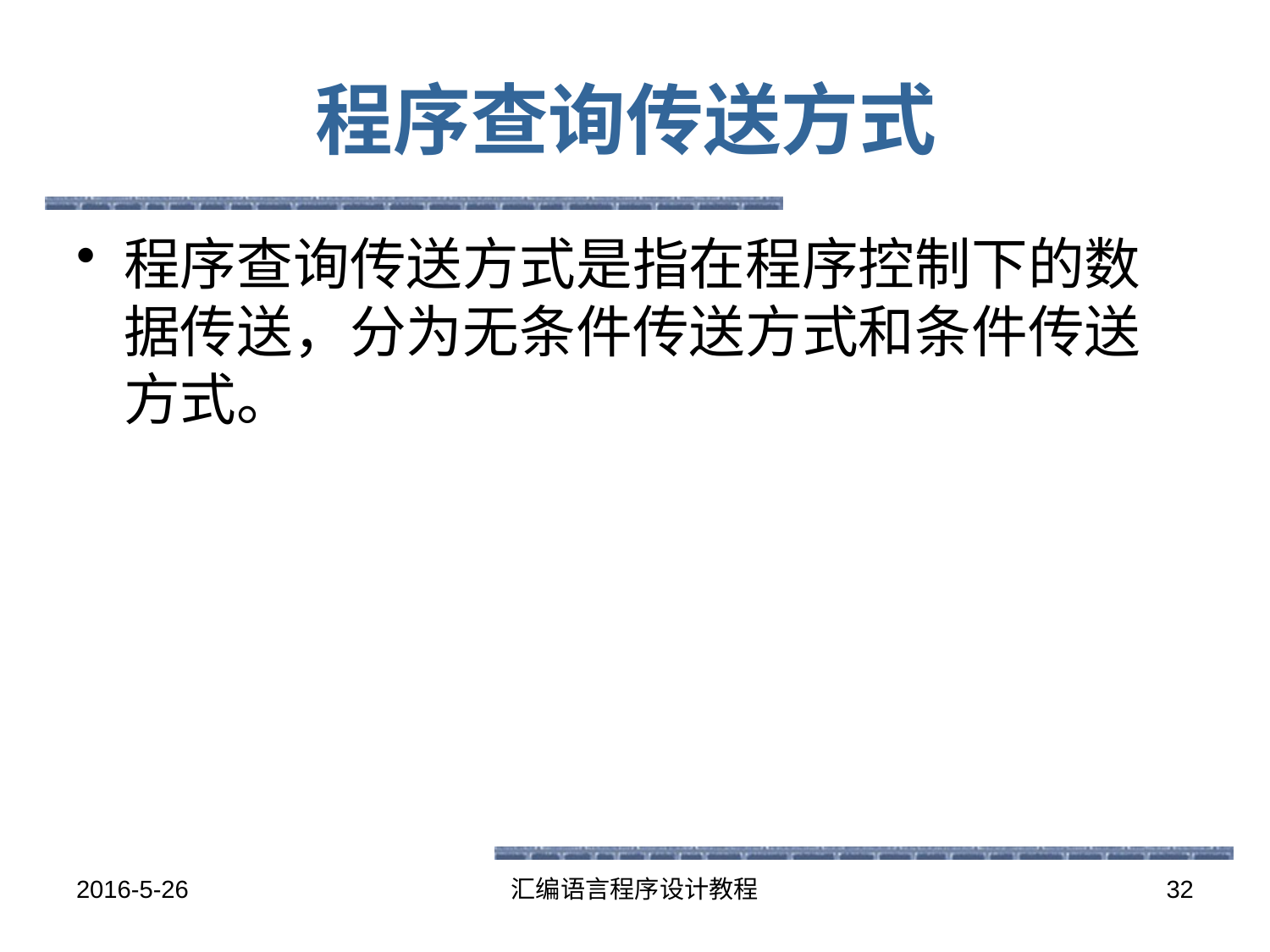

# 程序查询传送方式
程序查询传送方式是指在程序控制下的数据传送，分为无条件传送方式和条件传送方式。
2016-5-26
汇编语言程序设计教程
32